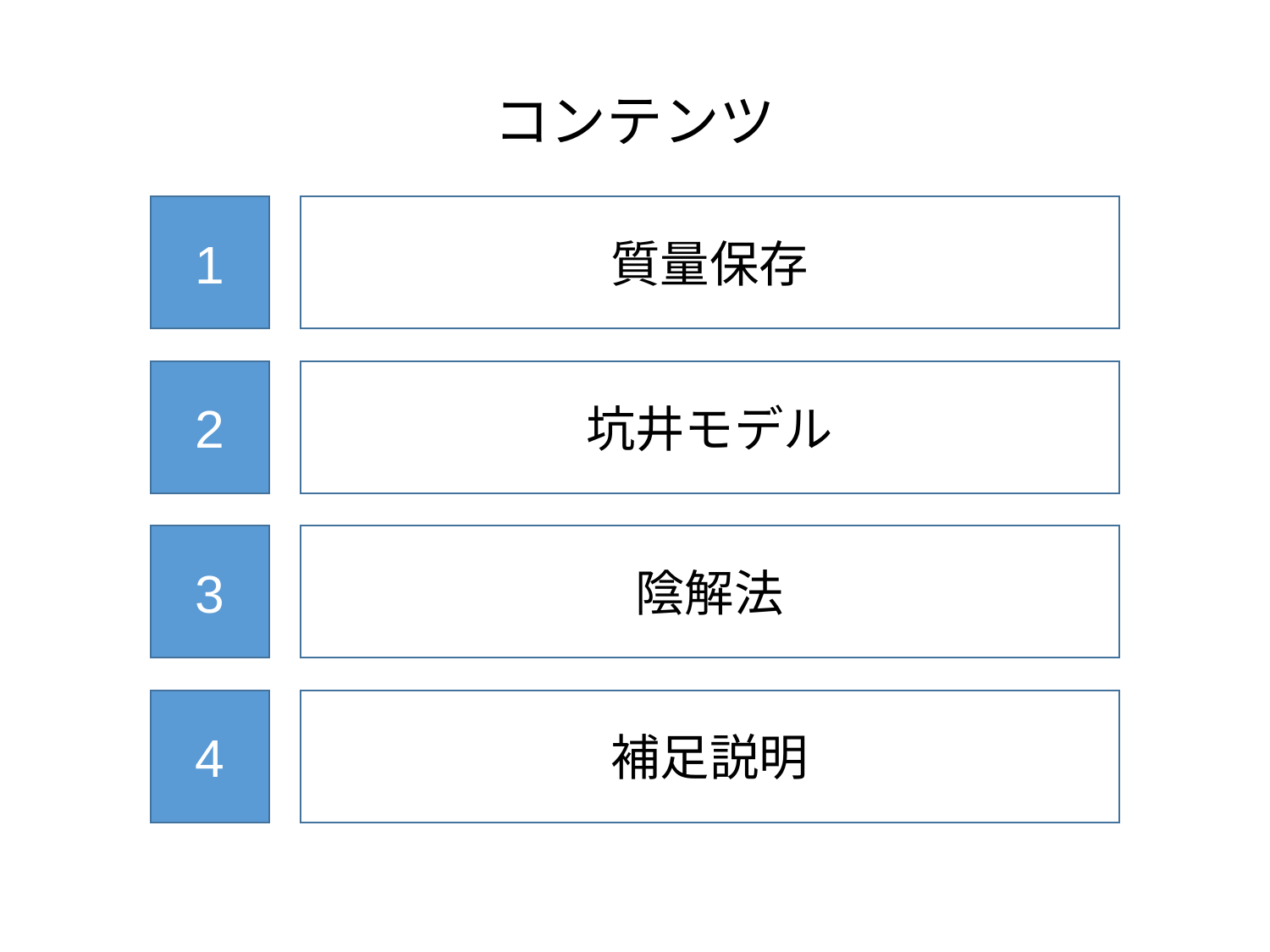

コンテンツ
1
質量保存
2
坑井モデル
3
陰解法
4
補足説明